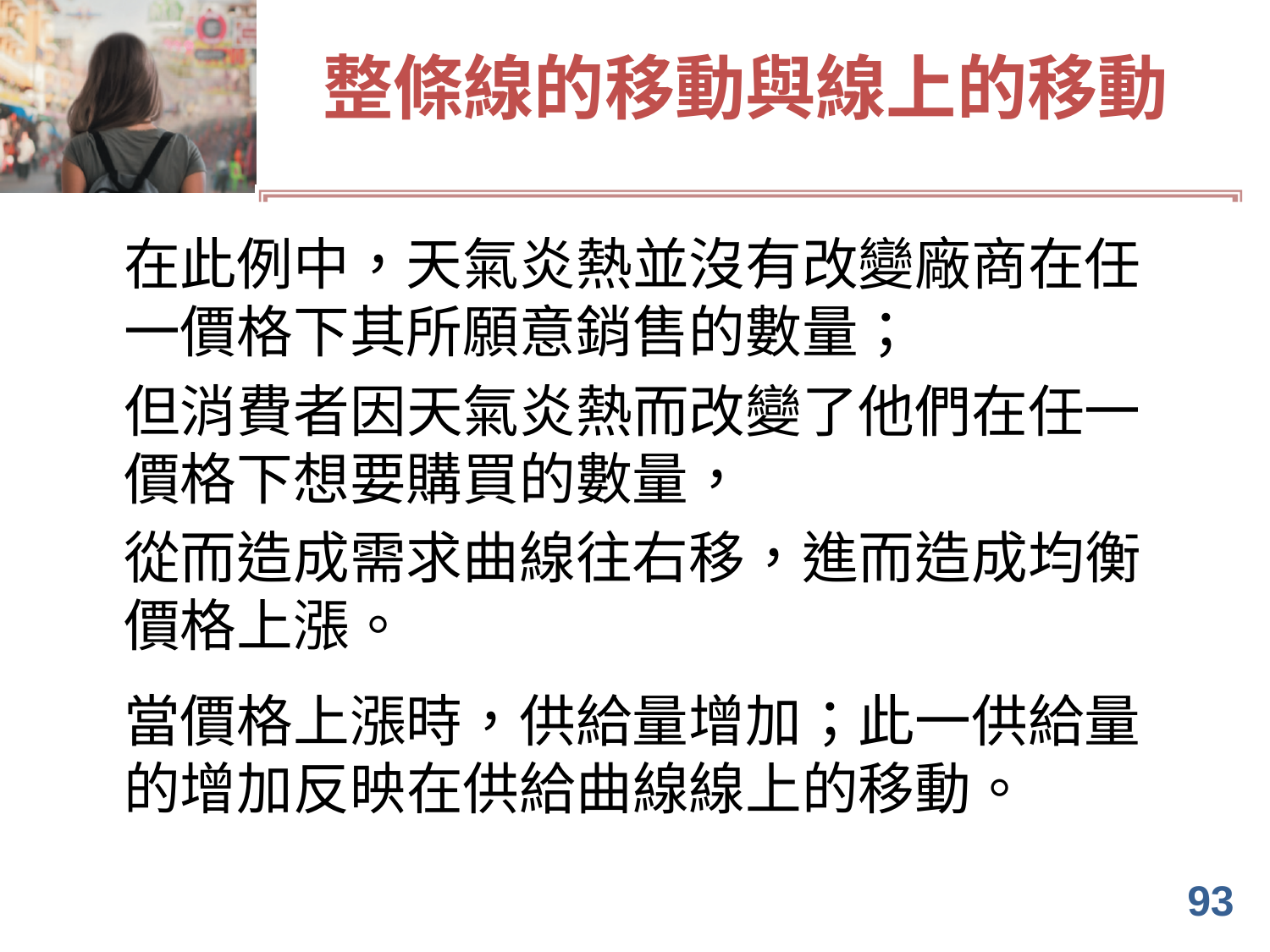

# 整條線的移動與線上的移動
	在此例中，天氣炎熱並沒有改變廠商在任一價格下其所願意銷售的數量；
	但消費者因天氣炎熱而改變了他們在任一價格下想要購買的數量，
	從而造成需求曲線往右移，進而造成均衡價格上漲。

	當價格上漲時，供給量增加；此一供給量的增加反映在供給曲線線上的移動。
93